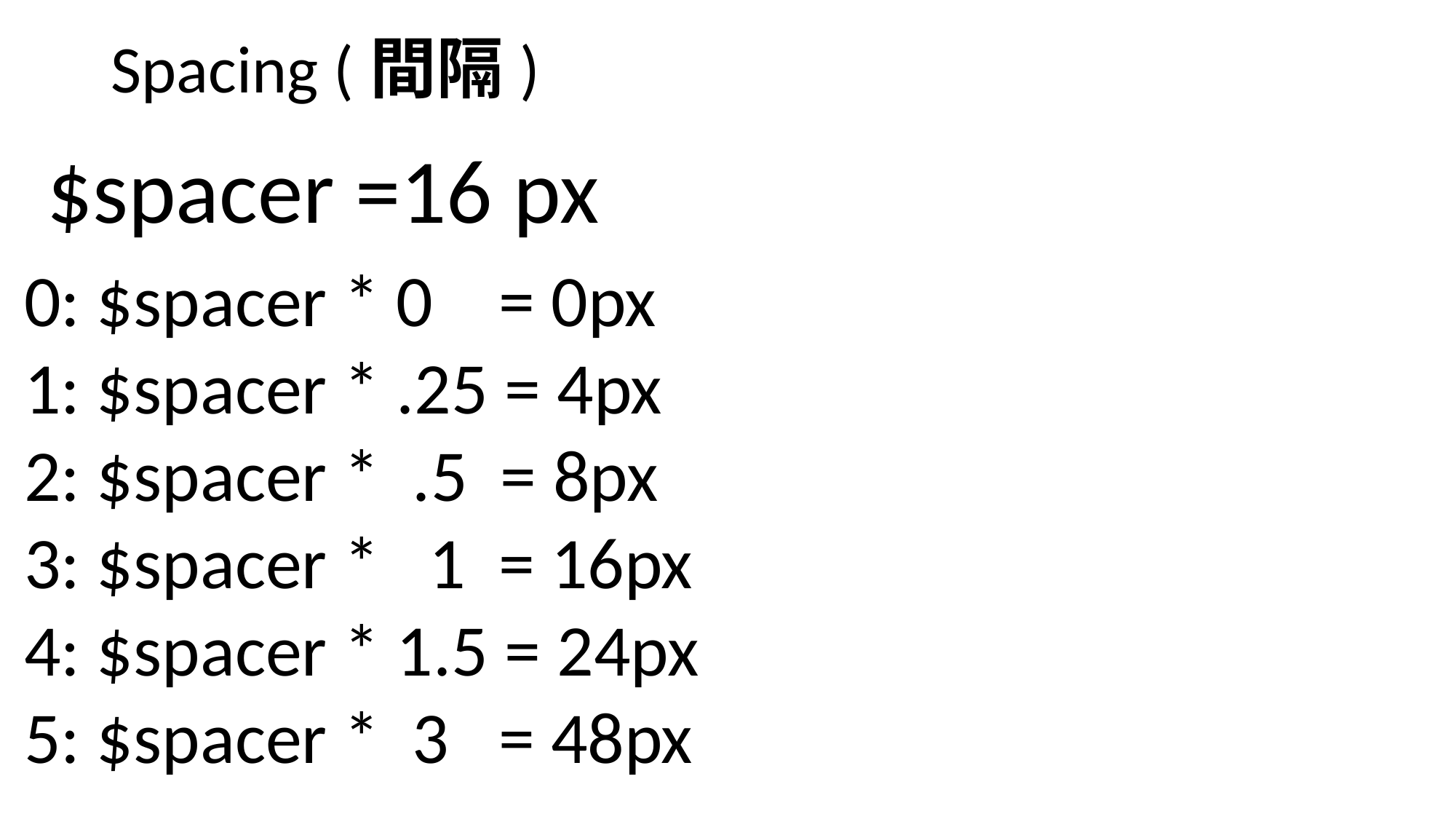

# Spacing (間隔)
 $spacer =16 px
0: $spacer * 0    = 0px
1: $spacer * .25 = 4px
2: $spacer *  .5  = 8px
3: $spacer *   1  = 16px
4: $spacer * 1.5 = 24px
5: $spacer *  3   = 48px